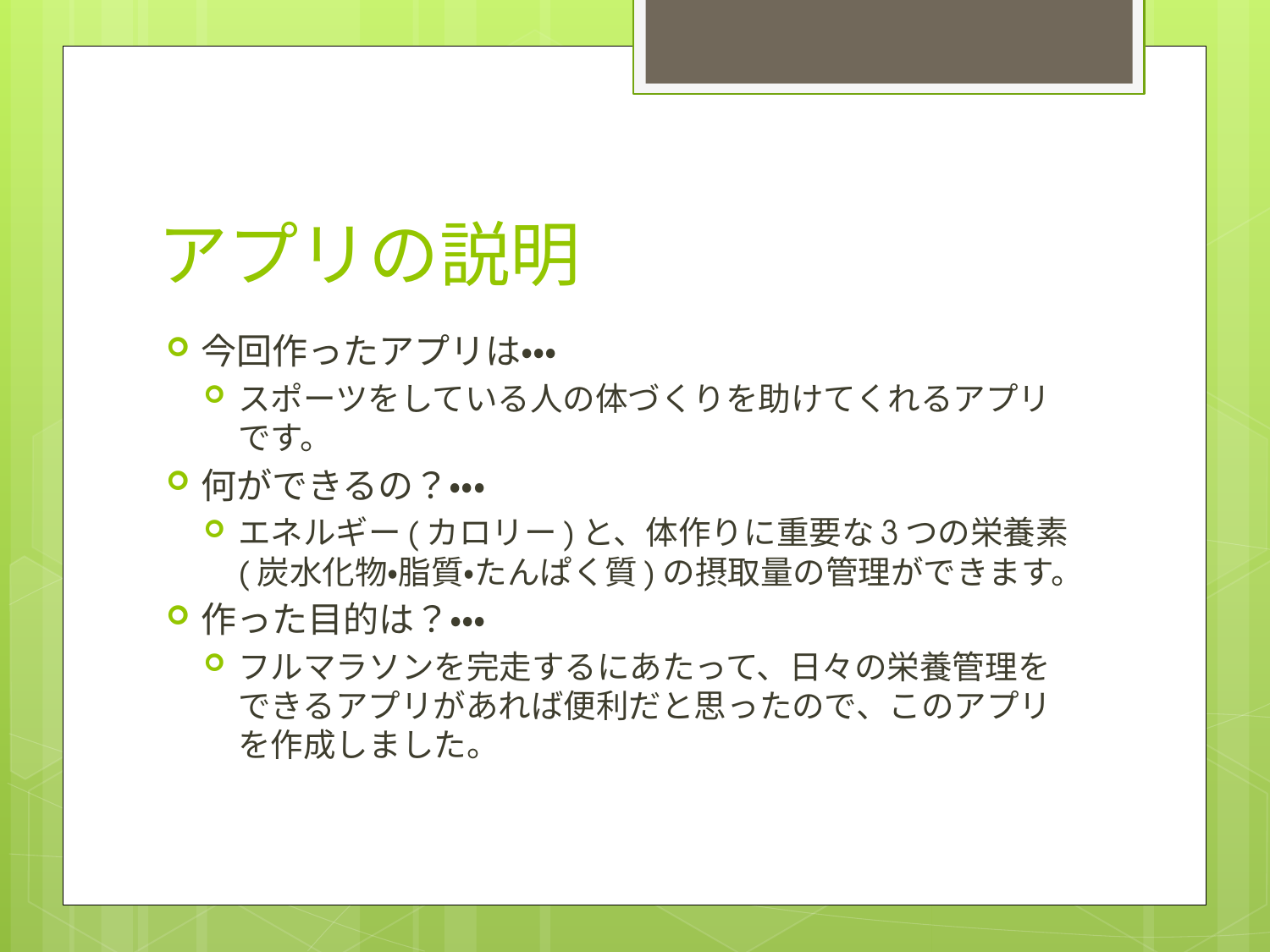

# アプリの説明
今回作ったアプリは・・・
スポーツをしている人の体づくりを助けてくれるアプリです。
何ができるの？・・・
エネルギー(カロリー)と、体作りに重要な3つの栄養素(炭水化物・脂質・たんぱく質)の摂取量の管理ができます。
作った目的は？・・・
フルマラソンを完走するにあたって、日々の栄養管理をできるアプリがあれば便利だと思ったので、このアプリを作成しました。